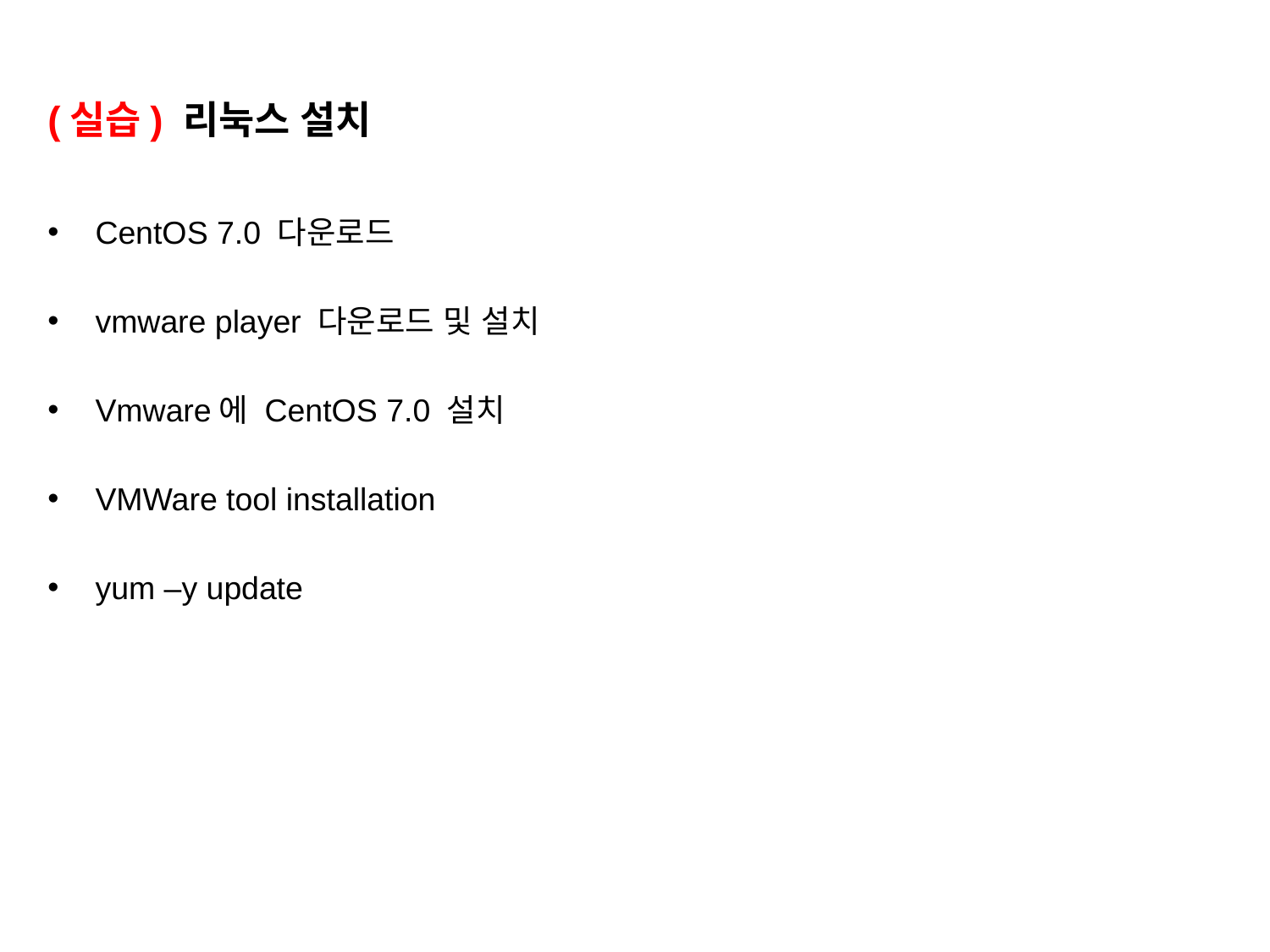

(실습) 리눅스 설치

CentOS 7.0 다운로드

vmware player 다운로드 및 설치

Vmware에 CentOS 7.0 설치

VMWare tool installation

yum –y update